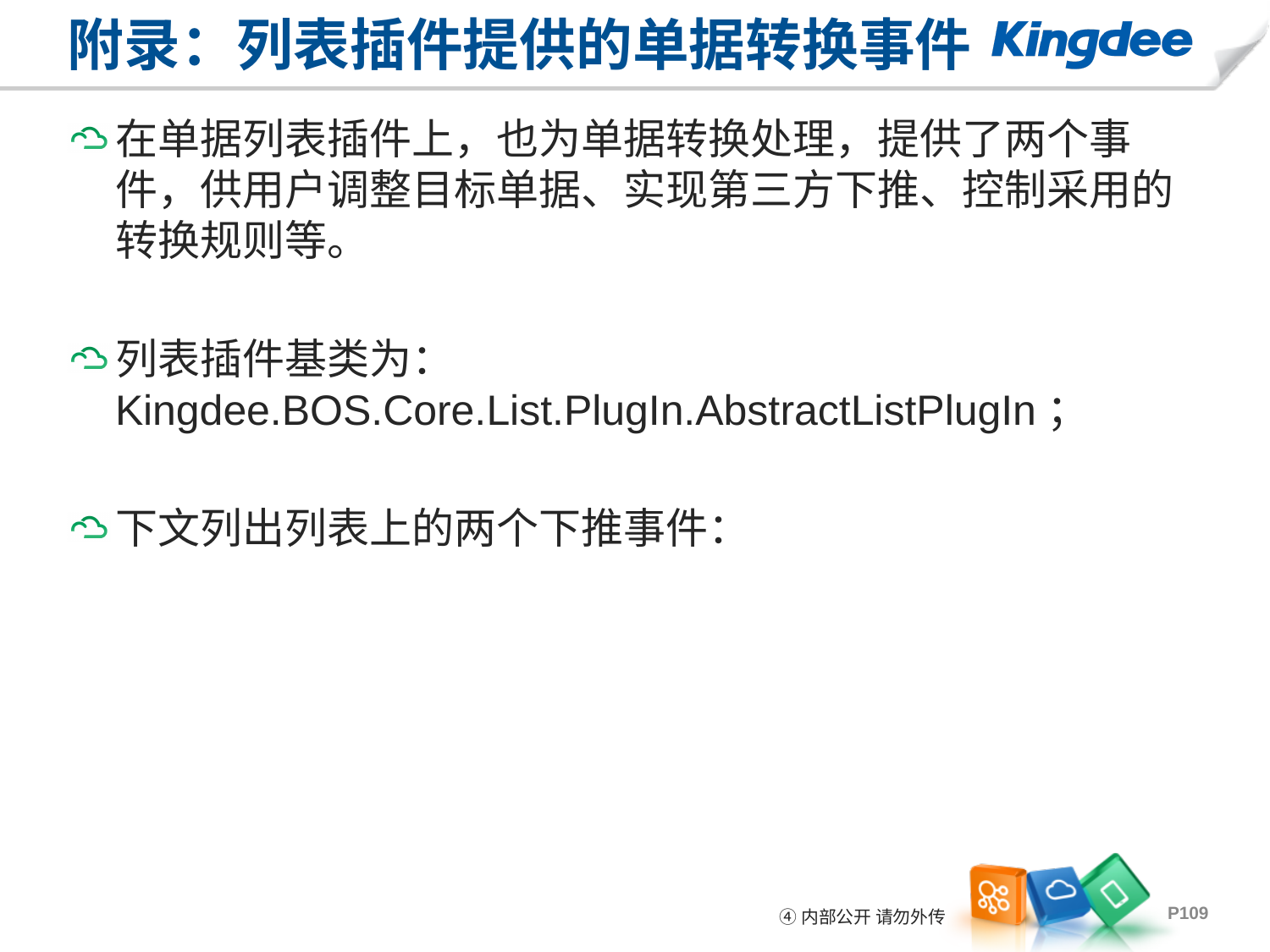

# 附录：列表插件提供的单据转换事件
在单据列表插件上，也为单据转换处理，提供了两个事件，供用户调整目标单据、实现第三方下推、控制采用的转换规则等。

列表插件基类为：Kingdee.BOS.Core.List.PlugIn.AbstractListPlugIn；

下文列出列表上的两个下推事件：